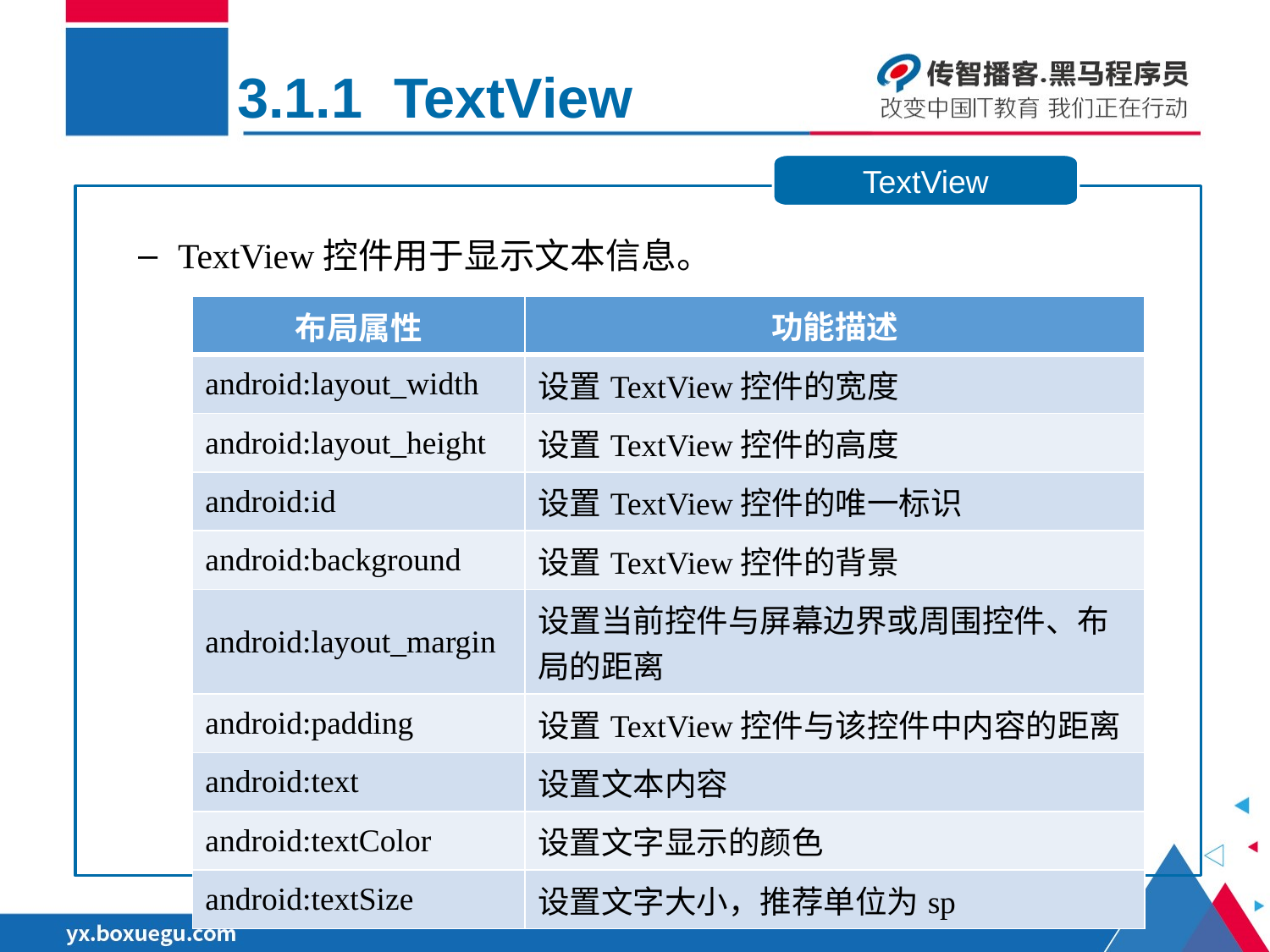

3.1.1  TextView

TextView

TextView控件用于显示文本信息。
| 布局属性 | 功能描述 |
| --- | --- |
| android:layout\_width | 设置TextView控件的宽度 |
| android:layout\_height | 设置TextView控件的高度 |
| android:id | 设置TextView控件的唯一标识 |
| android:background | 设置TextView控件的背景 |
| android:layout\_margin | 设置当前控件与屏幕边界或周围控件、布局的距离 |
| android:padding | 设置TextView控件与该控件中内容的距离 |
| android:text | 设置文本内容 |
| android:textColor | 设置文字显示的颜色 |
| android:textSize | 设置文字大小，推荐单位为sp |